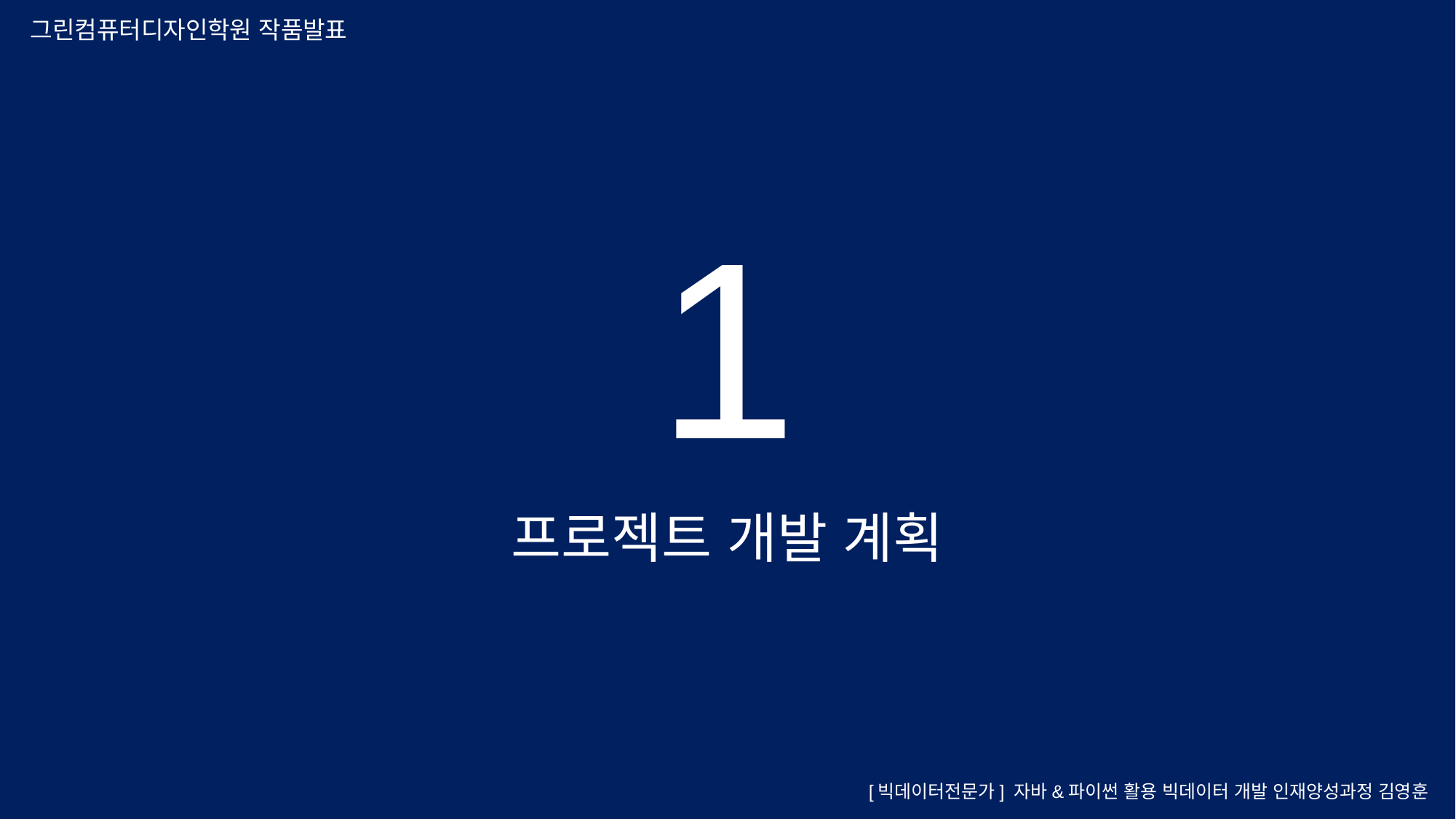

그린컴퓨터디자인학원 작품발표
1
프로젝트 개발 계획
[빅데이터전문가] 자바&파이썬 활용 빅데이터 개발 인재양성과정 김영훈